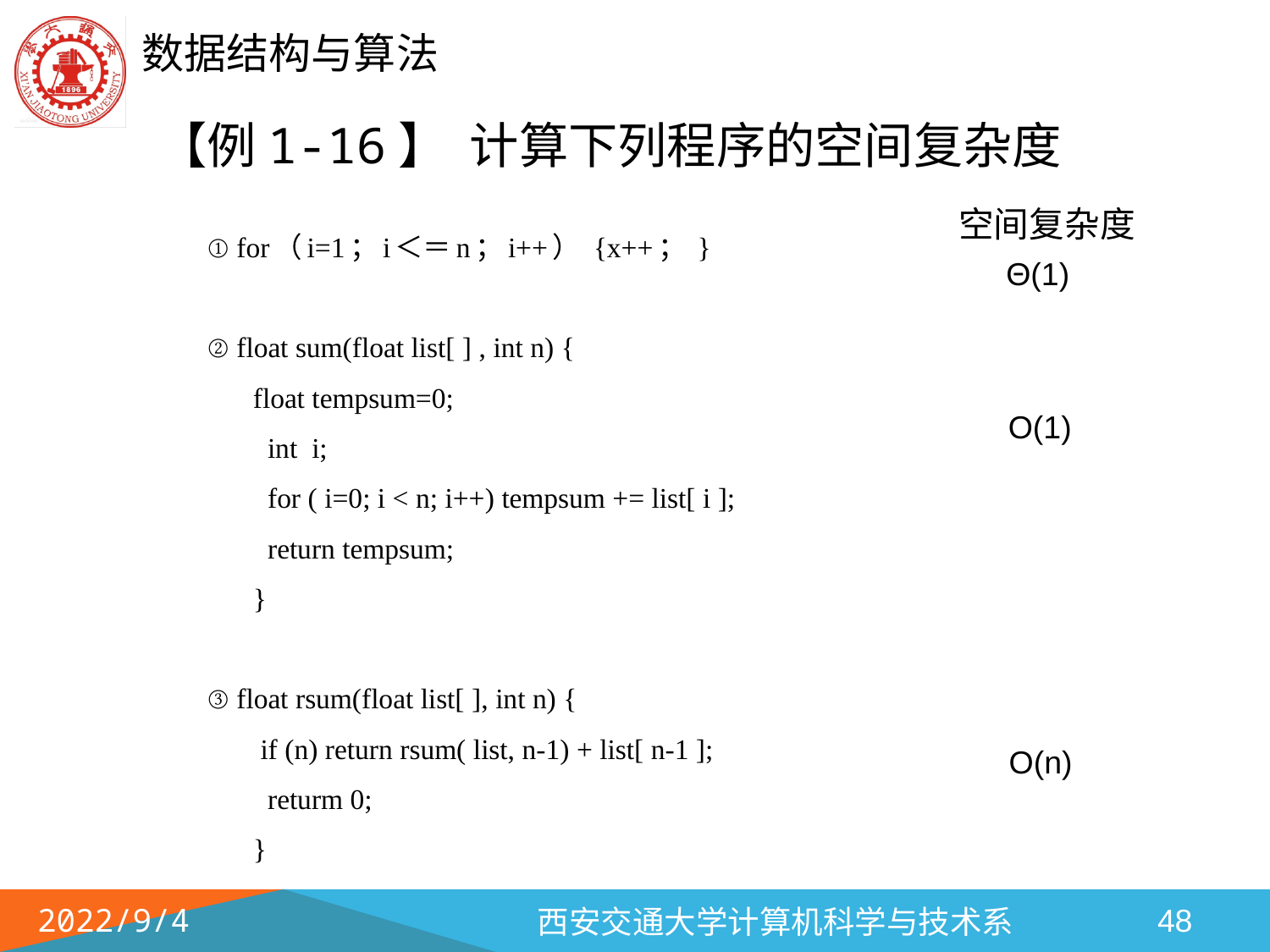

# 【例1-16】  计算下列程序的空间复杂度
空间复杂度
① for（i=1；i＜＝n；i++）	{x++； }

② float sum(float list[ ] , int n) {
      		float tempsum=0;
    		  int  i;
    		  for ( i=0; i < n; i++) tempsum += list[ i ];
    		  return tempsum;
	}

③ float rsum(float list[ ], int n) {
     		 if (n) return rsum( list, n-1) + list[ n-1 ];
    		  returm 0;
	}

Θ(1)
O(1)
O(n)